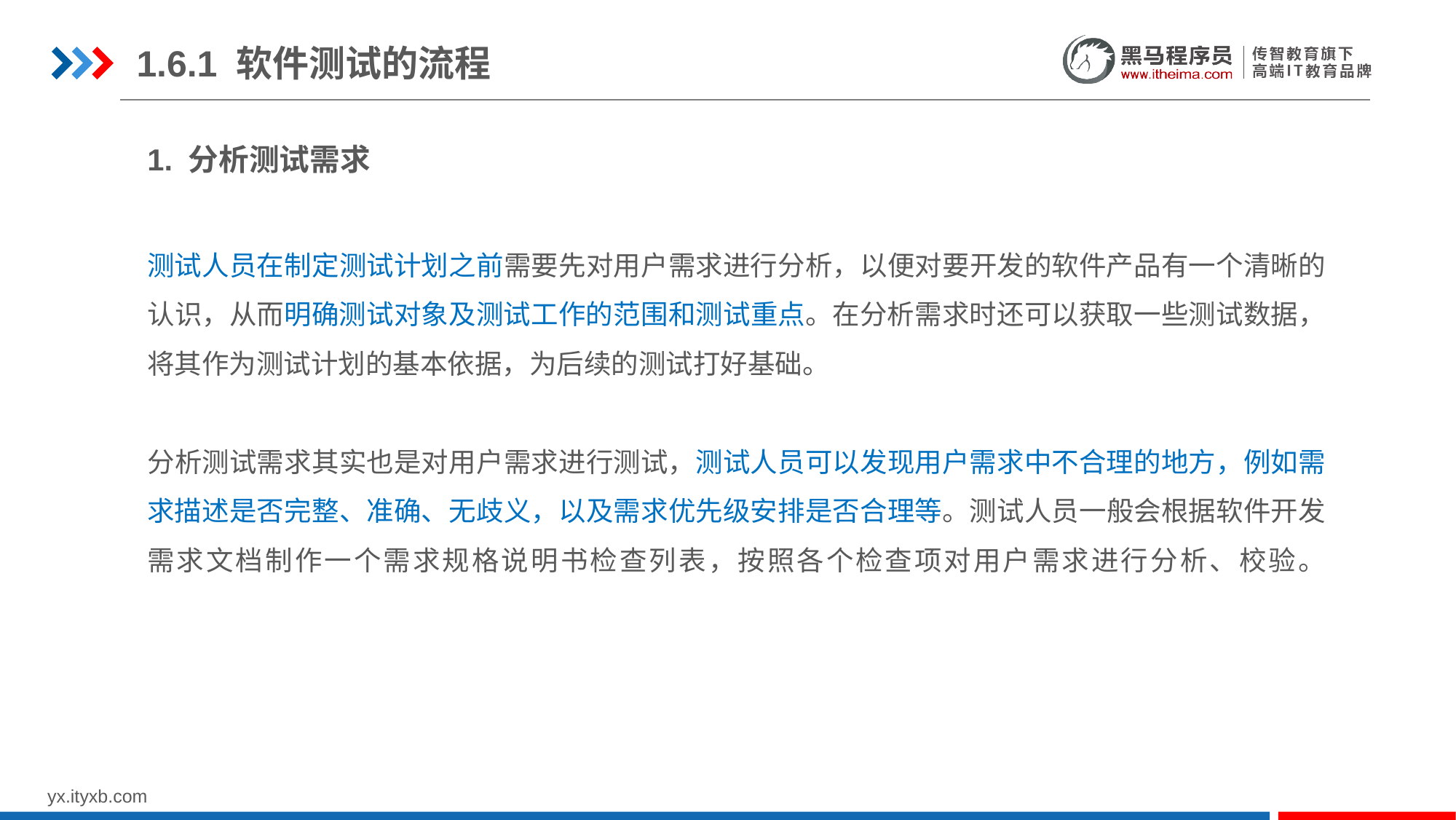

1.6.1 软件测试的流程
1. 分析测试需求

测试人员在制定测试计划之前需要先对用户需求进行分析，以便对要开发的软件产品有一个清晰的认识，从而明确测试对象及测试工作的范围和测试重点。在分析需求时还可以获取一些测试数据，将其作为测试计划的基本依据，为后续的测试打好基础。

分析测试需求其实也是对用户需求进行测试，测试人员可以发现用户需求中不合理的地方，例如需求描述是否完整、准确、无歧义，以及需求优先级安排是否合理等。测试人员一般会根据软件开发需求文档制作一个需求规格说明书检查列表，按照各个检查项对用户需求进行分析、校验。